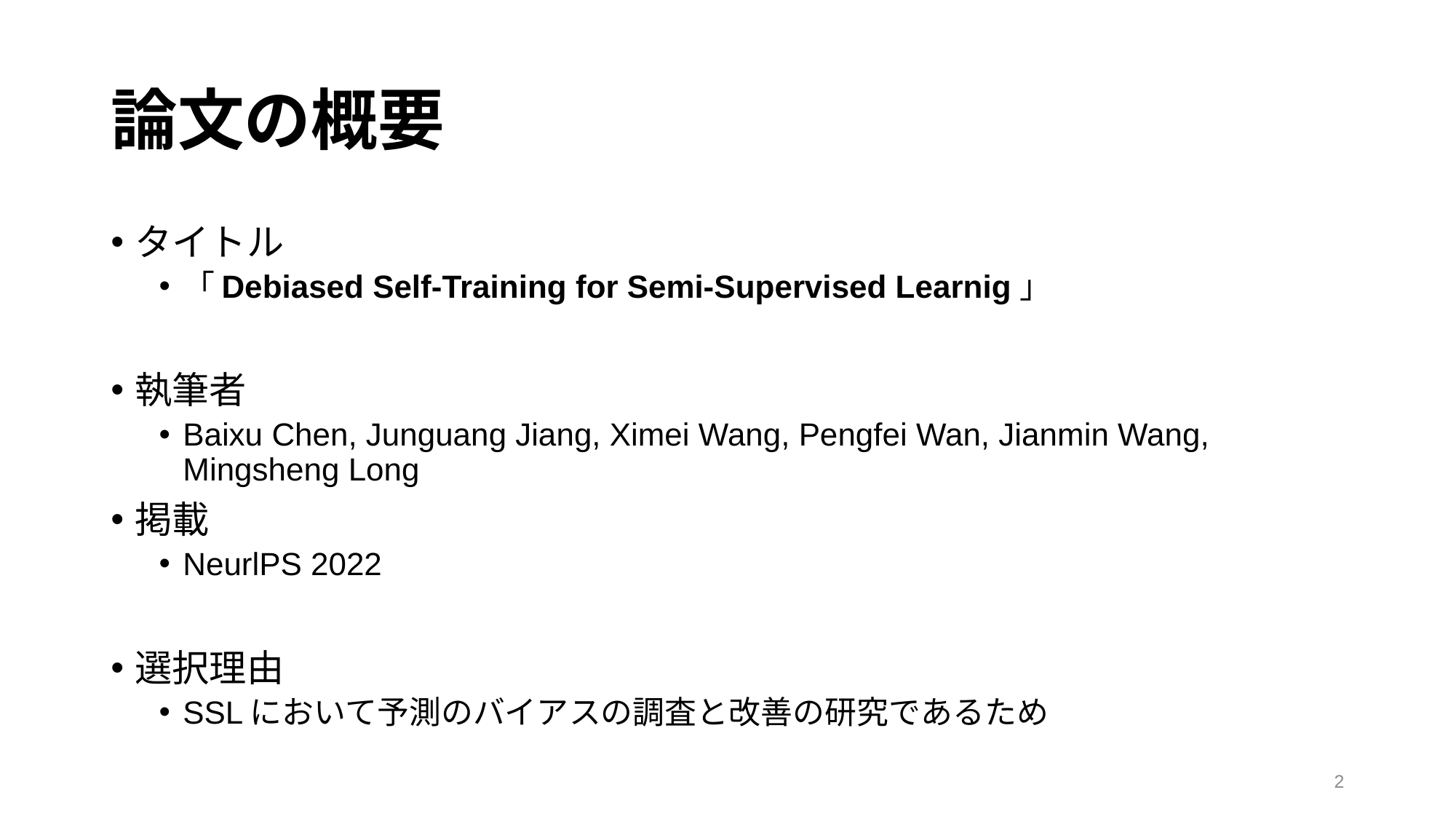

# 論文の概要
タイトル
「Debiased Self-Training for Semi-Supervised Learnig」

執筆者
Baixu Chen, Junguang Jiang, Ximei Wang, Pengfei Wan, Jianmin Wang, Mingsheng Long
掲載
NeurlPS 2022

選択理由
SSLにおいて予測のバイアスの調査と改善の研究であるため
2